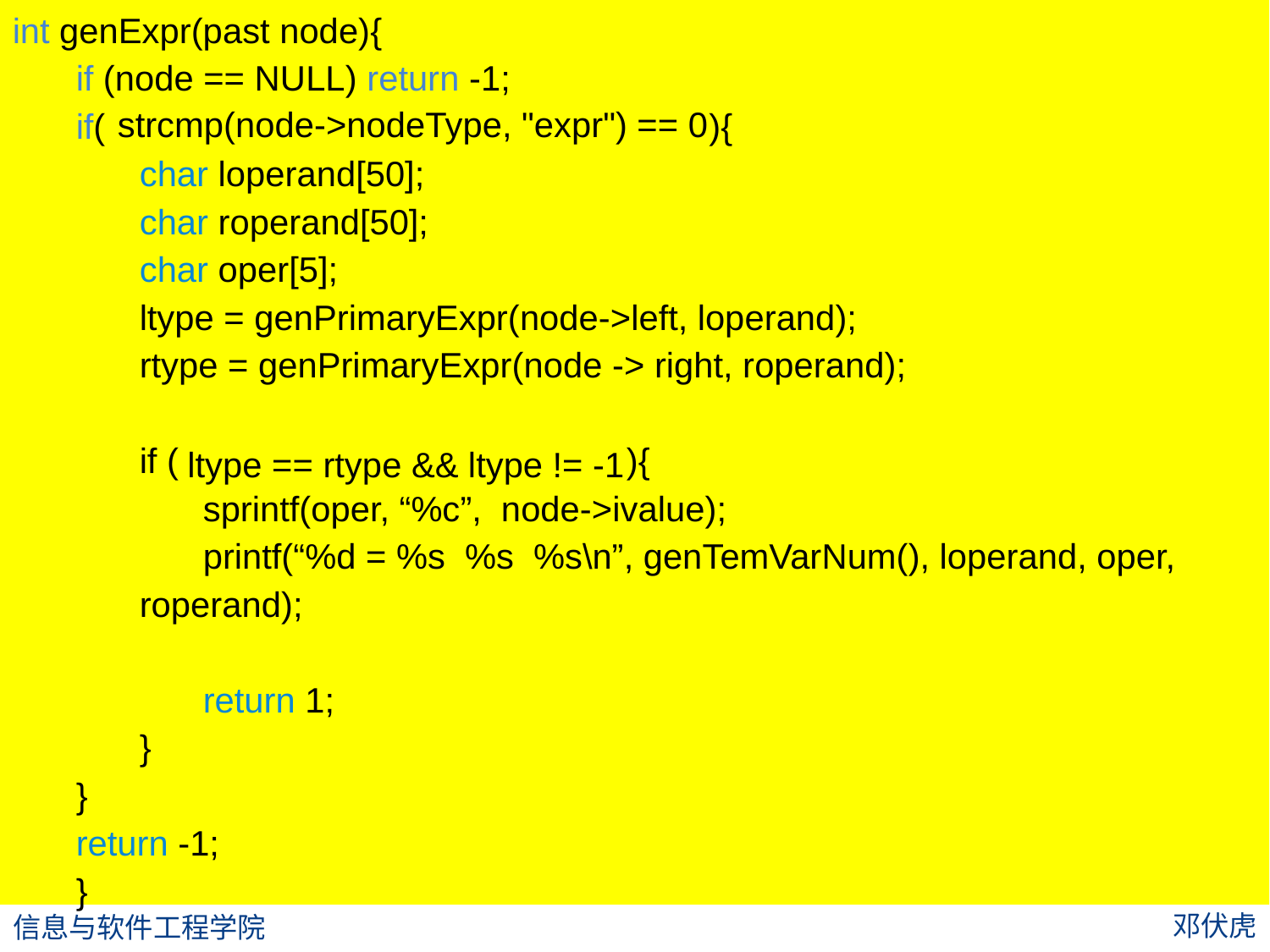

int genExpr(past node){
if (node == NULL) return -1;
if(                                                              ){
char loperand[50];
char roperand[50];
char oper[5];
ltype = genPrimaryExpr(node->left, loperand);
rtype = genPrimaryExpr(node -> right, roperand);

if (                                              ){
sprintf(oper, “%c”,  node->ivalue);
printf(“%d = %s  %s  %s\n”, genTemVarNum(), loperand, oper, roperand);

return 1;
}
}
return -1;
}
strcmp(node->nodeType, "expr") == 0

ltype == rtype && ltype != -1
56
邓伏虎
信息与软件工程学院